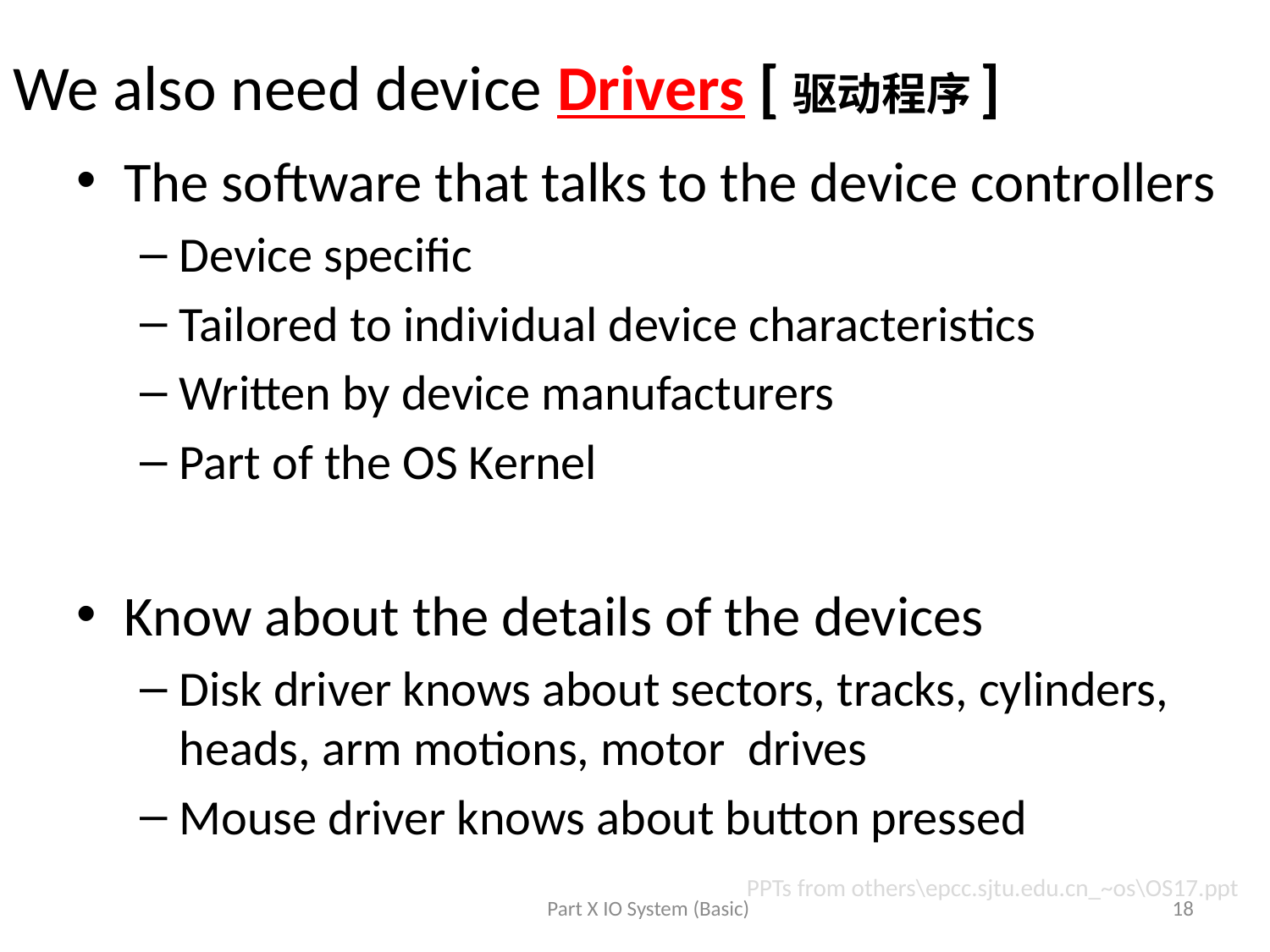

# We also need device Drivers [驱动程序]
The software that talks to the device controllers
Device specific
Tailored to individual device characteristics
Written by device manufacturers
Part of the OS Kernel

Know about the details of the devices
Disk driver knows about sectors, tracks, cylinders, heads, arm motions, motor  drives
Mouse driver knows about button pressed
PPTs from others\epcc.sjtu.edu.cn_~os\OS17.ppt
Part X IO System (Basic)
18